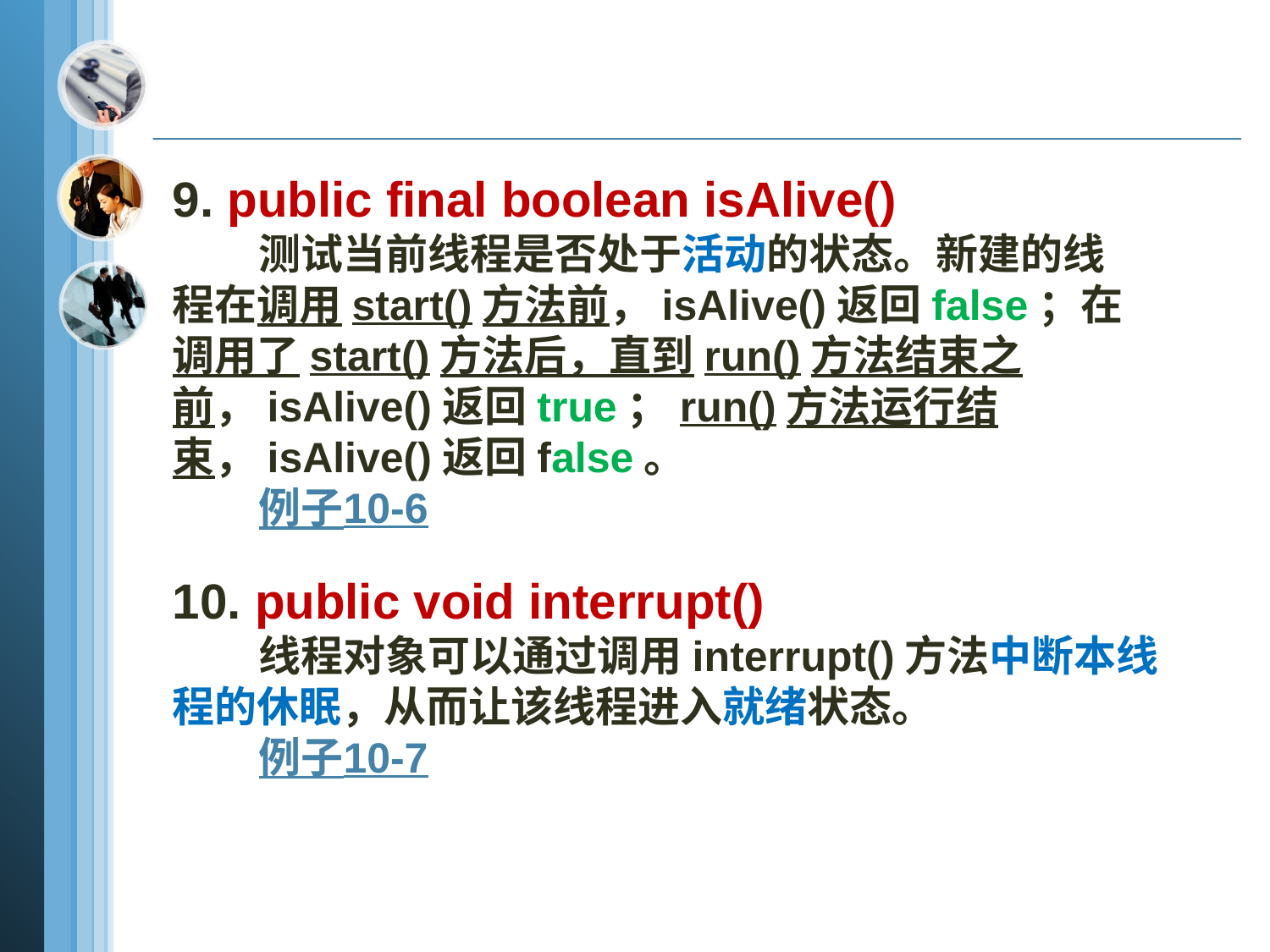

9. public final boolean isAlive()
        测试当前线程是否处于活动的状态。新建的线程在调用start()方法前，isAlive()返回false；在调用了start()方法后，直到run()方法结束之前，isAlive()返回true；run()方法运行结束，isAlive()返回false。
        例子10-6
10. public void interrupt()
        线程对象可以通过调用interrupt()方法中断本线
程的休眠，从而让该线程进入就绪状态。
        例子10-7